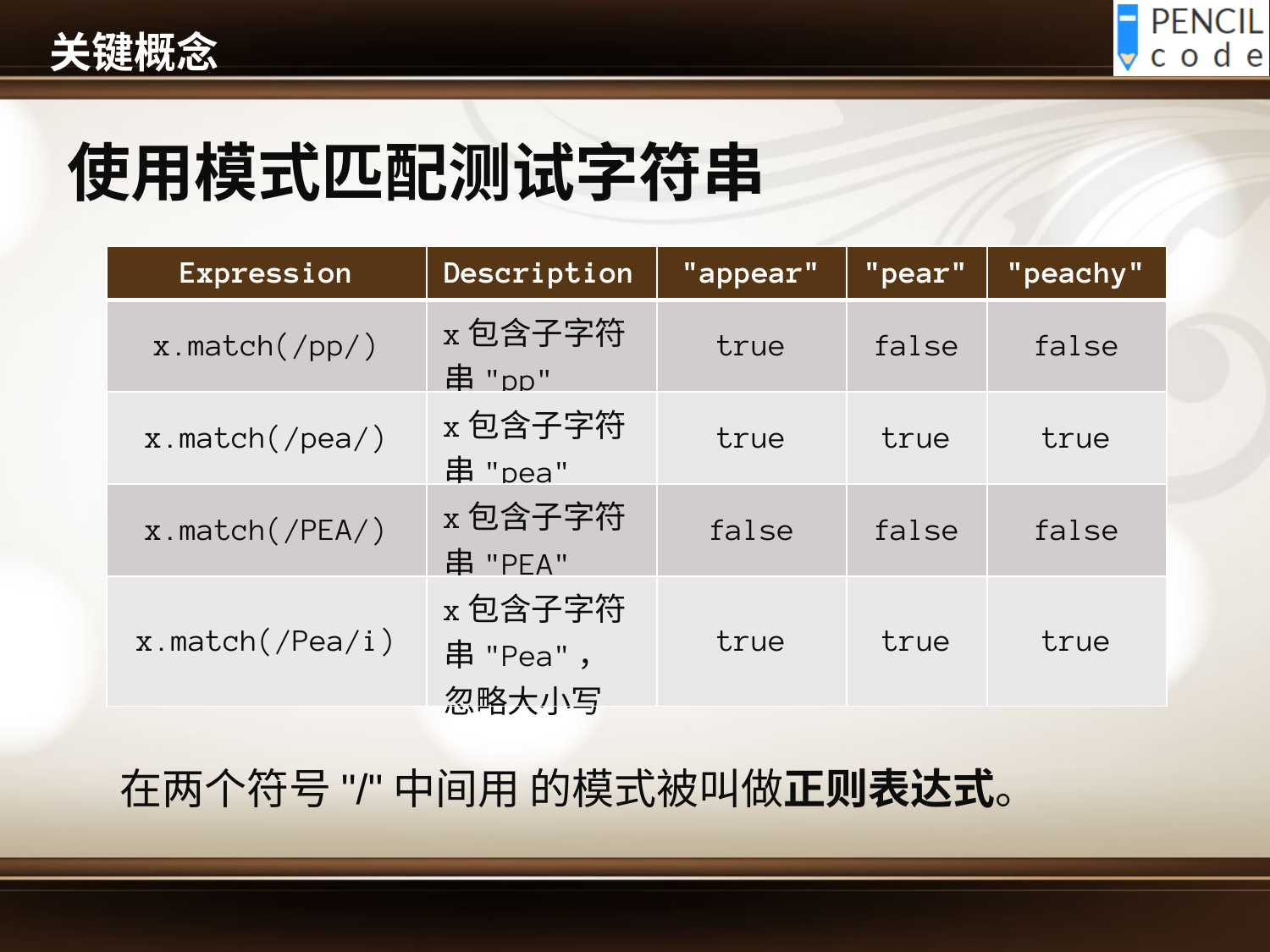

# 关键概念
使用模式匹配测试字符串
| Expression | Description | "appear" | "pear" | "peachy" |
| --- | --- | --- | --- | --- |
| x.match(/pp/) | x包含子字符串"pp" | true | false | false |
| x.match(/pea/) | x包含子字符串"pea" | true | true | true |
| x.match(/PEA/) | x包含子字符串"PEA" | false | false | false |
| x.match(/Pea/i) | x包含子字符串"Pea"，忽略大小写 | true | true | true |
在两个符号"/"中间用 的模式被叫做正则表达式。